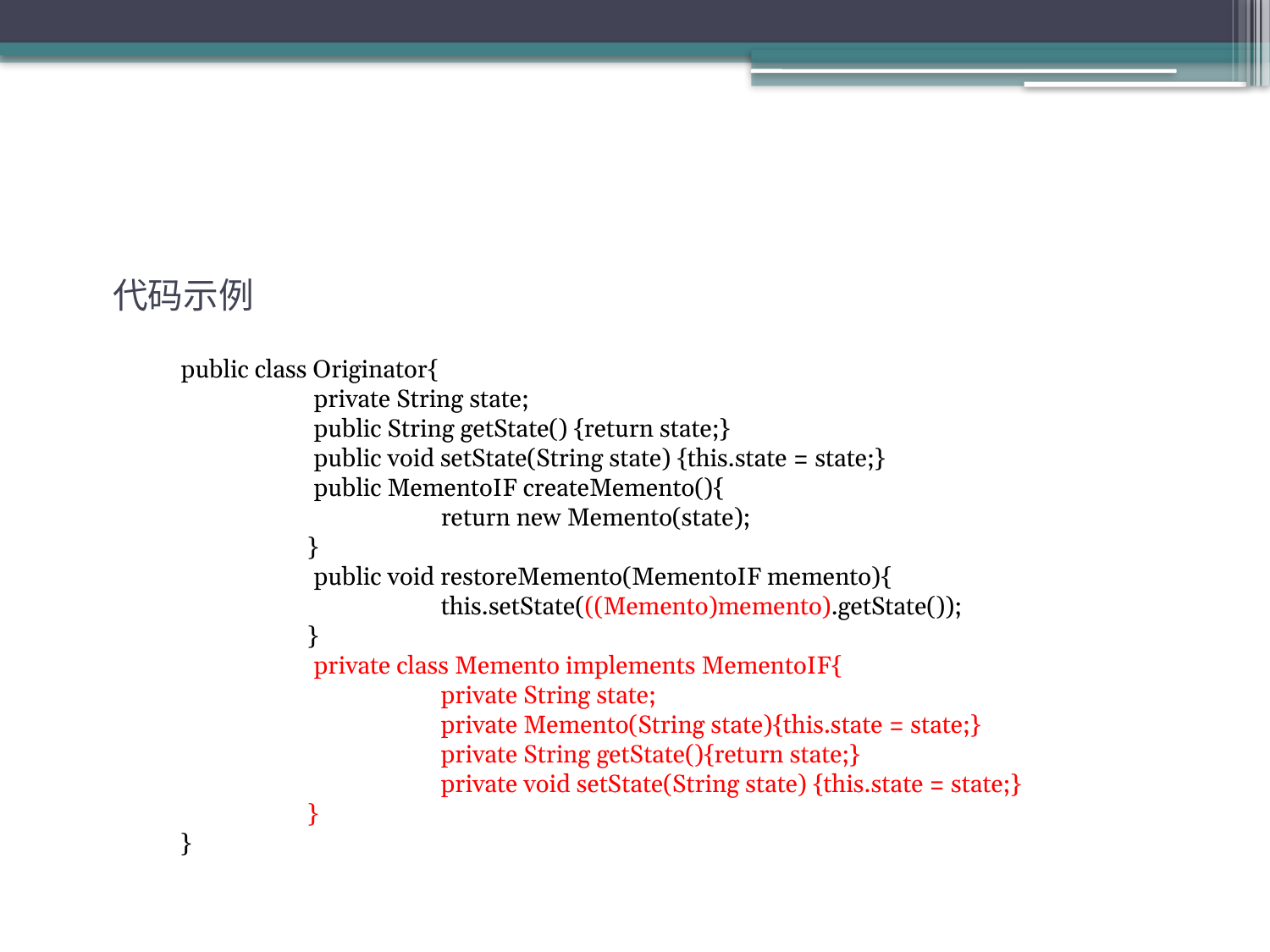

代码示例
public class Originator{
	 private String state;
	 public String getState() {return state;}
	 public void setState(String state) {this.state = state;}
	 public MementoIF createMemento(){
		 return new Memento(state);
	}
	 public void restoreMemento(MementoIF memento){
		 this.setState(((Memento)memento).getState());
	}
	 private class Memento implements MementoIF{
		 private String state;
		 private Memento(String state){this.state = state;}
		 private String getState(){return state;}
		 private void setState(String state) {this.state = state;}
	}
}